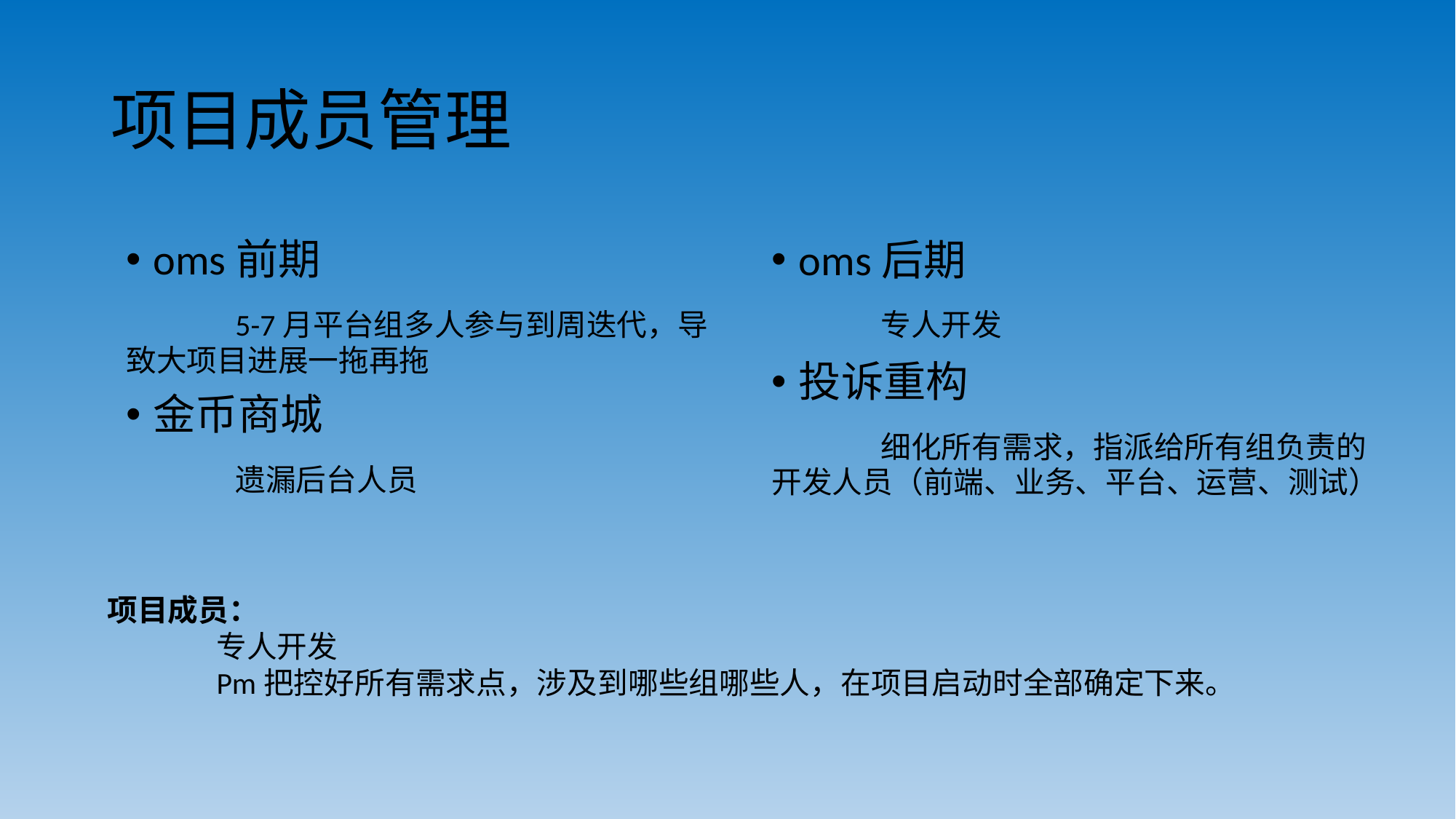

# 项目成员管理
oms前期
	5-7月平台组多人参与到周迭代，导致大项目进展一拖再拖
金币商城
	遗漏后台人员
oms后期
	专人开发
投诉重构
	细化所有需求，指派给所有组负责的开发人员（前端、业务、平台、运营、测试）
项目成员：
	专人开发
	Pm把控好所有需求点，涉及到哪些组哪些人，在项目启动时全部确定下来。